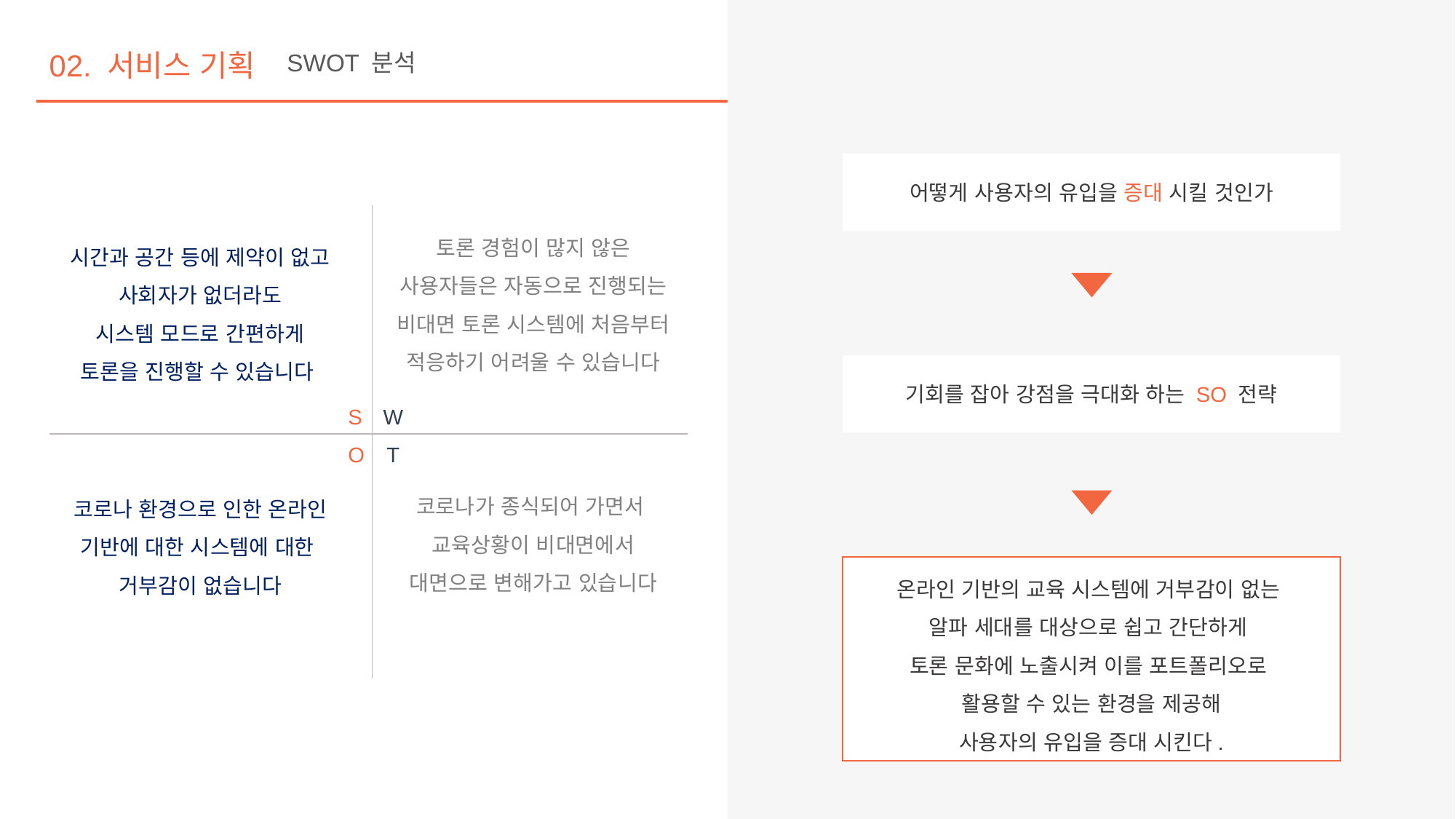

02. 서비스 기획
SWOT 분석
어떻게 사용자의 유입을 증대 시킬 것인가
토론 경험이 많지 않은 사용자들은 자동으로 진행되는 비대면 토론 시스템에 처음부터 적응하기 어려울 수 있습니다
시간과 공간 등에 제약이 없고 사회자가 없더라도
시스템 모드로 간편하게 토론을 진행할 수 있습니다
S
W
O
T
코로나가 종식되어 가면서  교육상황이 비대면에서 대면으로 변해가고 있습니다
코로나 환경으로 인한 온라인 기반에 대한 시스템에 대한
거부감이 없습니다

기회를 잡아 강점을 극대화 하는 SO 전략

온라인 기반의 교육 시스템에 거부감이 없는
알파 세대를 대상으로 쉽고 간단하게
토론 문화에 노출시켜 이를 포트폴리오로
활용할 수 있는 환경을 제공해
사용자의 유입을 증대 시킨다.